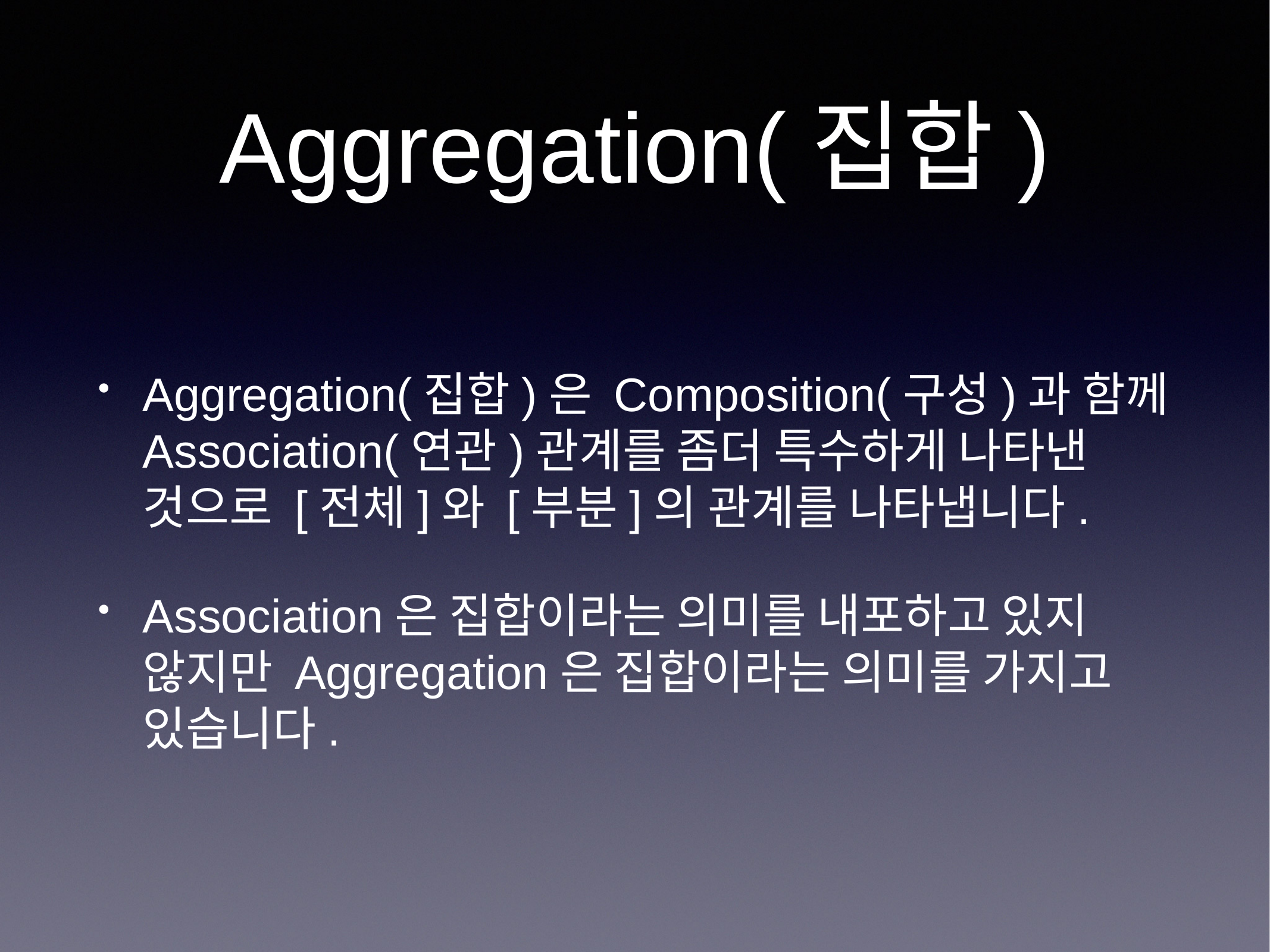

# Aggregation(집합)
Aggregation(집합)은 Composition(구성)과 함께 Association(연관)관계를 좀더 특수하게 나타낸 것으로 [전체]와 [부분]의 관계를 나타냅니다.
Association은 집합이라는 의미를 내포하고 있지 않지만 Aggregation은 집합이라는 의미를 가지고 있습니다.